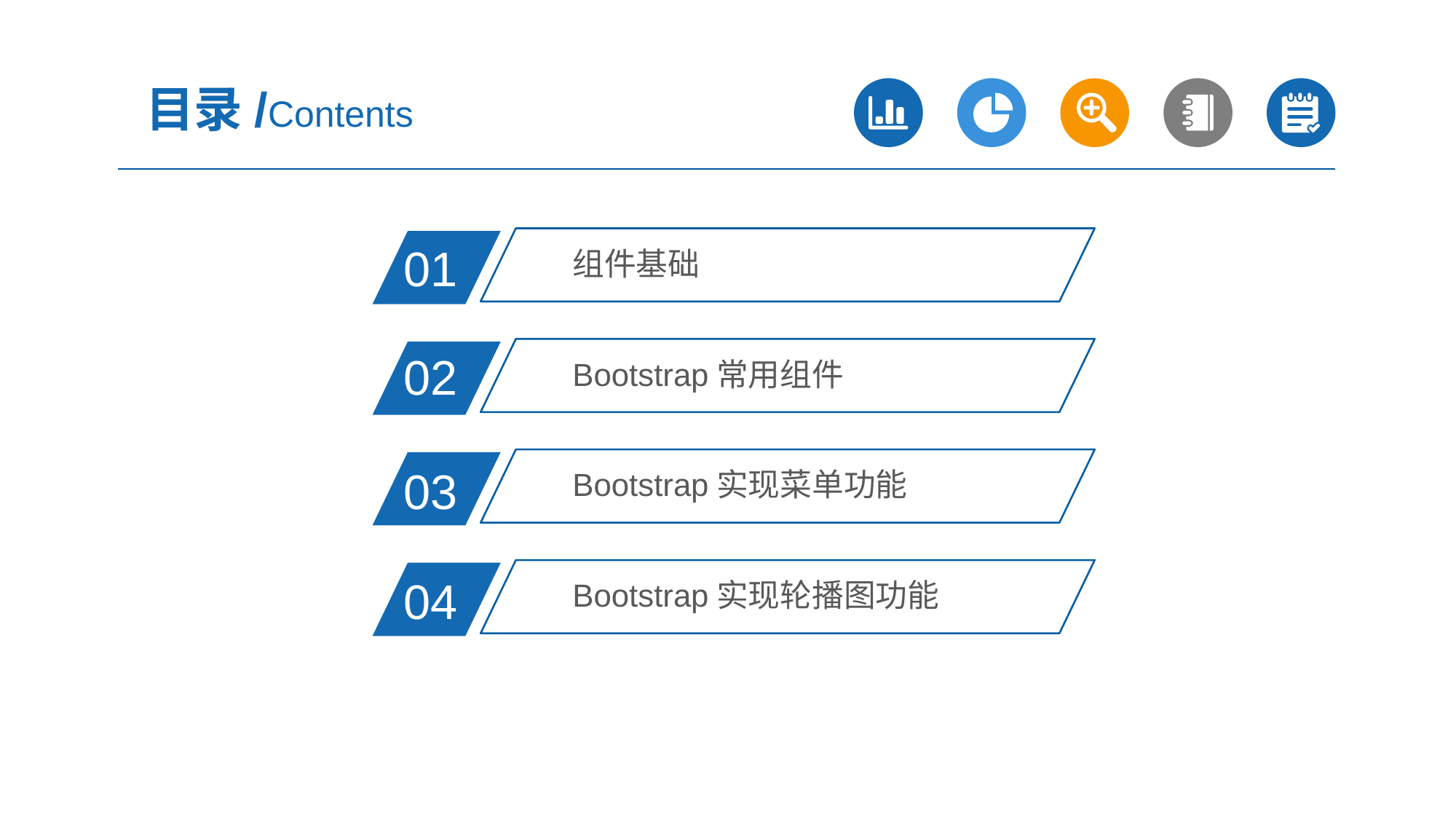

目录/Contents

组件基础

01

Bootstrap常用组件
02

Bootstrap实现菜单功能

03

Bootstrap实现轮播图功能

04